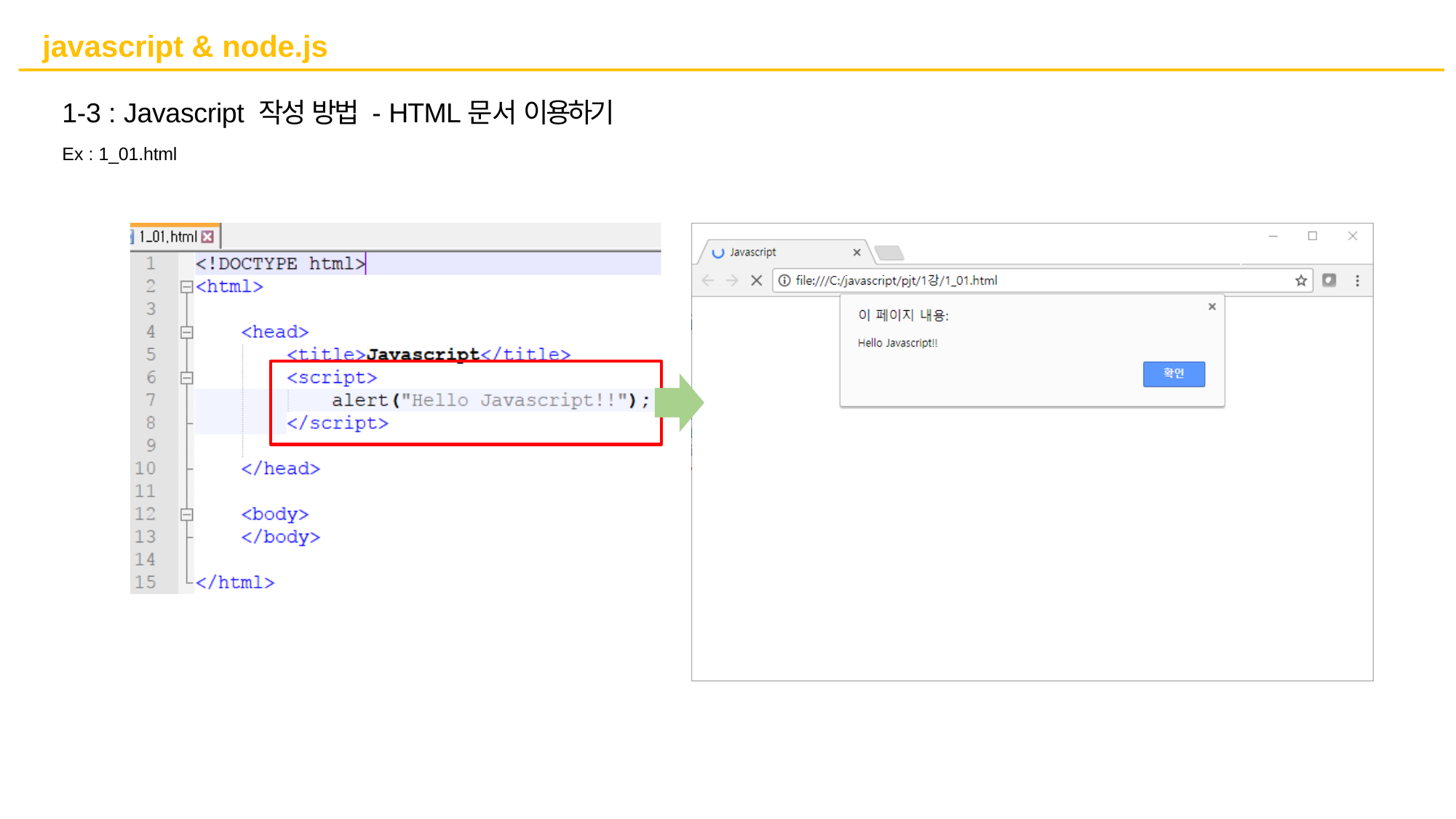

# javascript & node.js

1-3 : Javascript 작성 방법 - HTML문서 이용하기
Ex : 1_01.html